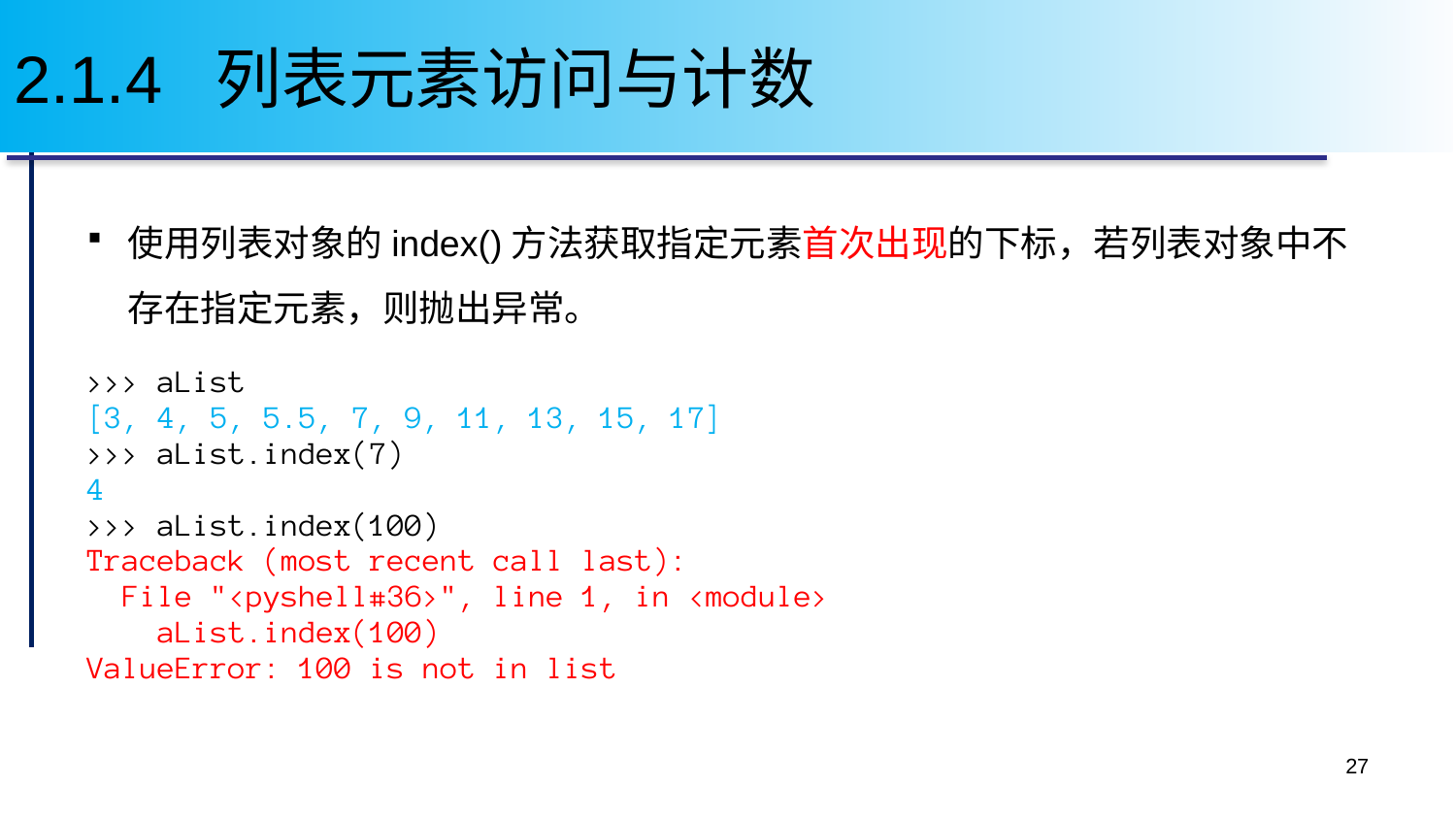

# 2.1.4  列表元素访问与计数
使用列表对象的index()方法获取指定元素首次出现的下标，若列表对象中不存在指定元素，则抛出异常。

>>> aList
[3, 4, 5, 5.5, 7, 9, 11, 13, 15, 17]
>>> aList.index(7)
4
>>> aList.index(100)
Traceback (most recent call last):
  File "<pyshell#36>", line 1, in <module>
    aList.index(100)
ValueError: 100 is not in list
27